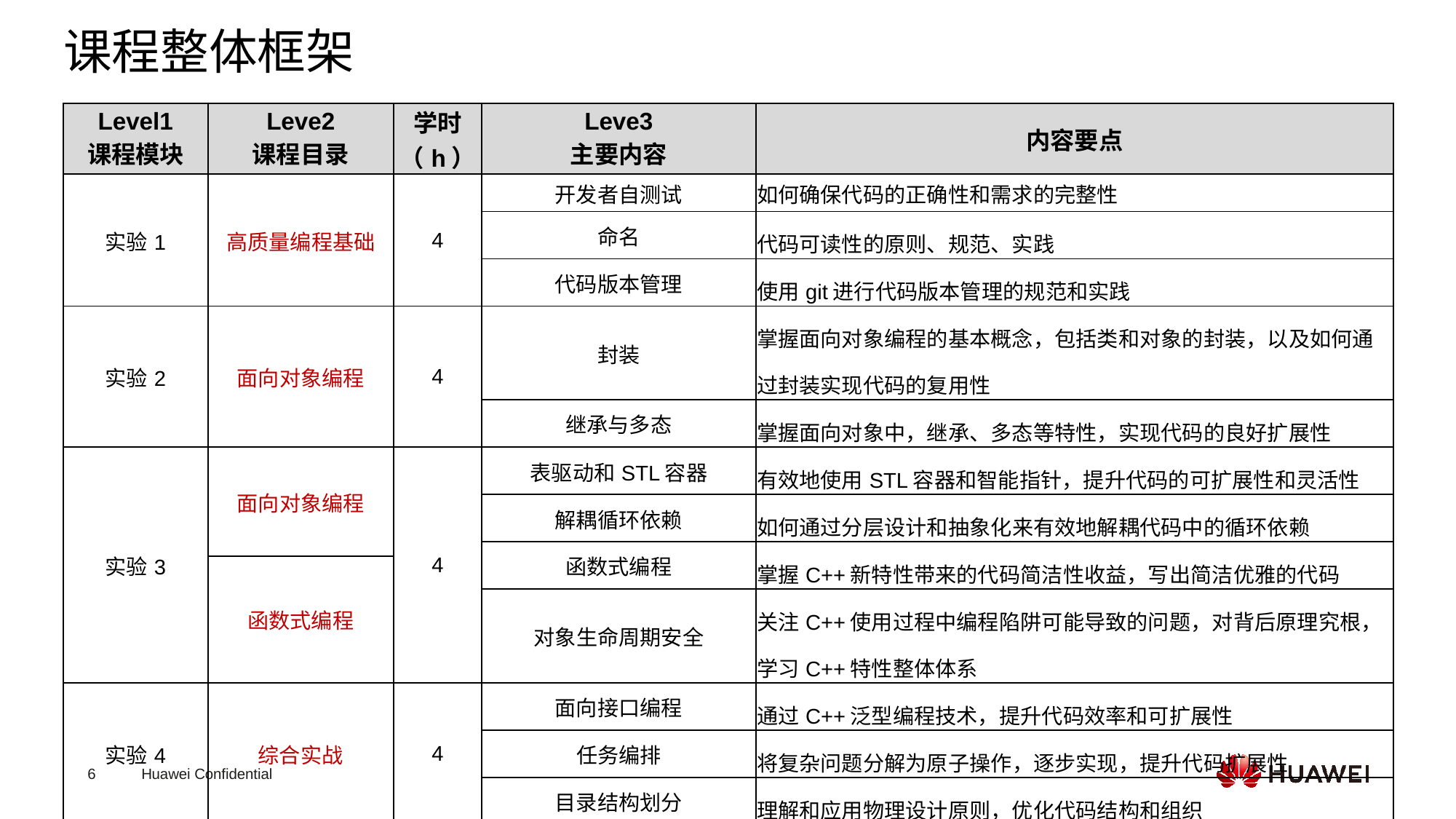

# 课程整体框架
| Level1 课程模块 | Leve2 课程目录 | 学时 （h） | Leve3 主要内容 | 内容要点 |
| --- | --- | --- | --- | --- |
| 实验1 | 高质量编程基础 | 4 | 开发者自测试 | 如何确保代码的正确性和需求的完整性 |
|  |  |  | 命名 | 代码可读性的原则、规范、实践 |
|  |  |  | 代码版本管理 | 使用git进行代码版本管理的规范和实践 |
| 实验2 | 面向对象编程 | 4 | 封装 | 掌握面向对象编程的基本概念，包括类和对象的封装，以及如何通过封装实现代码的复用性 |
|  |  |  | 继承与多态 | 掌握面向对象中，继承、多态等特性，实现代码的良好扩展性 |
| 实验3 | 面向对象编程 | 4 | 表驱动和STL容器 | 有效地使用STL容器和智能指针，提升代码的可扩展性和灵活性 |
|  |  |  | 解耦循环依赖 | 如何通过分层设计和抽象化来有效地解耦代码中的循环依赖 |
|  |  |  | 函数式编程 | 掌握C++新特性带来的代码简洁性收益，写出简洁优雅的代码 |
|  | 函数式编程 |  |  |  |
|  |  |  | 对象生命周期安全 | 关注C++使用过程中编程陷阱可能导致的问题，对背后原理究根，学习C++特性整体体系 |
| 实验4 | 综合实战 | 4 | 面向接口编程 | 通过C++泛型编程技术，提升代码效率和可扩展性 |
|  |  |  | 任务编排 | 将复杂问题分解为原子操作，逐步实现，提升代码扩展性 |
|  |  |  | 目录结构划分 | 理解和应用物理设计原则，优化代码结构和组织 |
| 课后作业 | 课程内容巩固 | 0.5~4 | 课程内容巩固 | all |